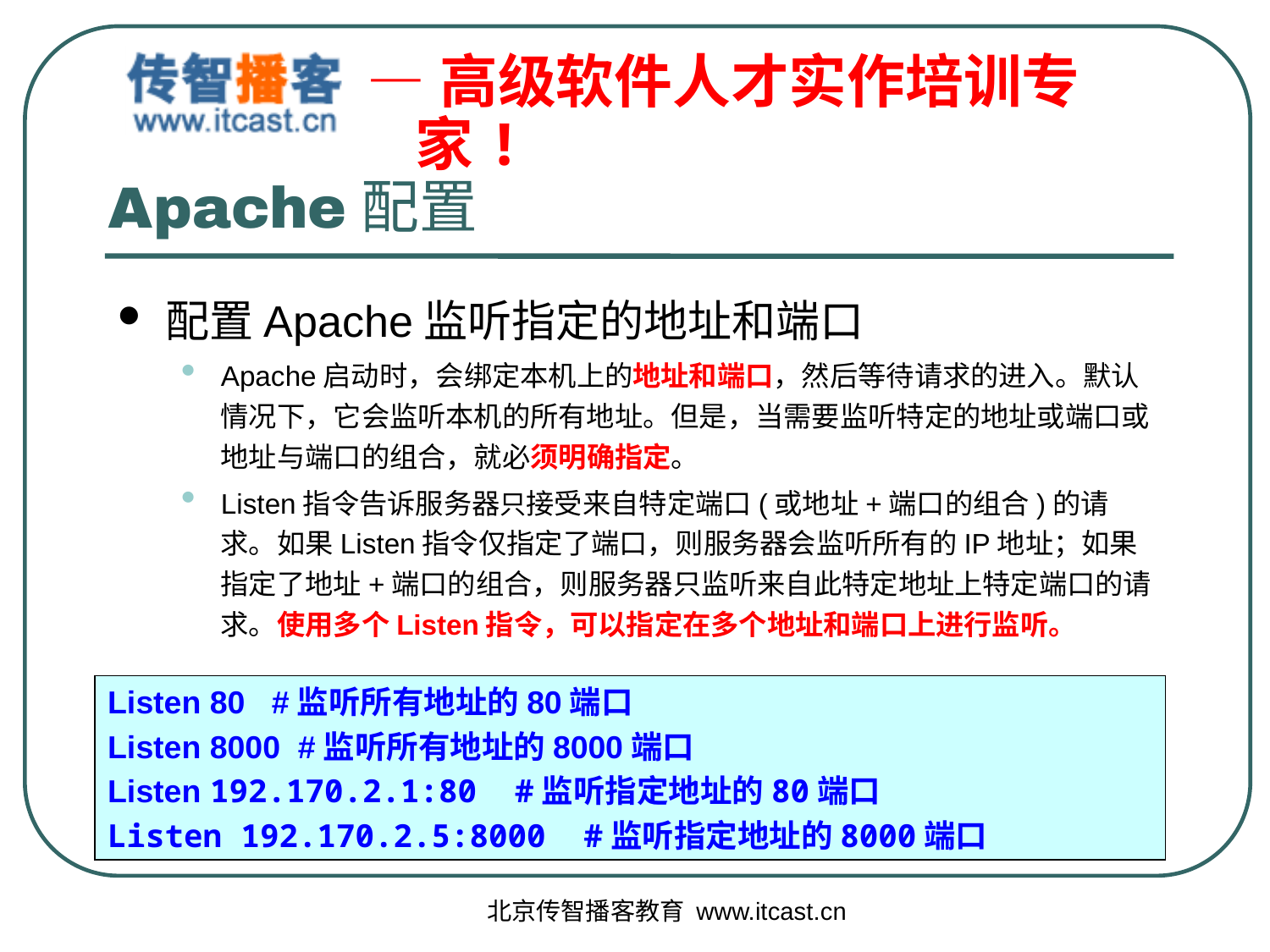

# Apache配置
配置Apache监听指定的地址和端口
Apache启动时，会绑定本机上的地址和端口，然后等待请求的进入。默认情况下，它会监听本机的所有地址。但是，当需要监听特定的地址或端口或地址与端口的组合，就必须明确指定。
Listen指令告诉服务器只接受来自特定端口(或地址+端口的组合)的请求。如果Listen指令仅指定了端口，则服务器会监听所有的IP地址；如果指定了地址+端口的组合，则服务器只监听来自此特定地址上特定端口的请求。使用多个Listen指令，可以指定在多个地址和端口上进行监听。

Listen 80   #监听所有地址的80端口
Listen 8000  #监听所有地址的8000端口
Listen 192.170.2.1:80  #监听指定地址的80端口
Listen 192.170.2.5:8000  #监听指定地址的8000端口